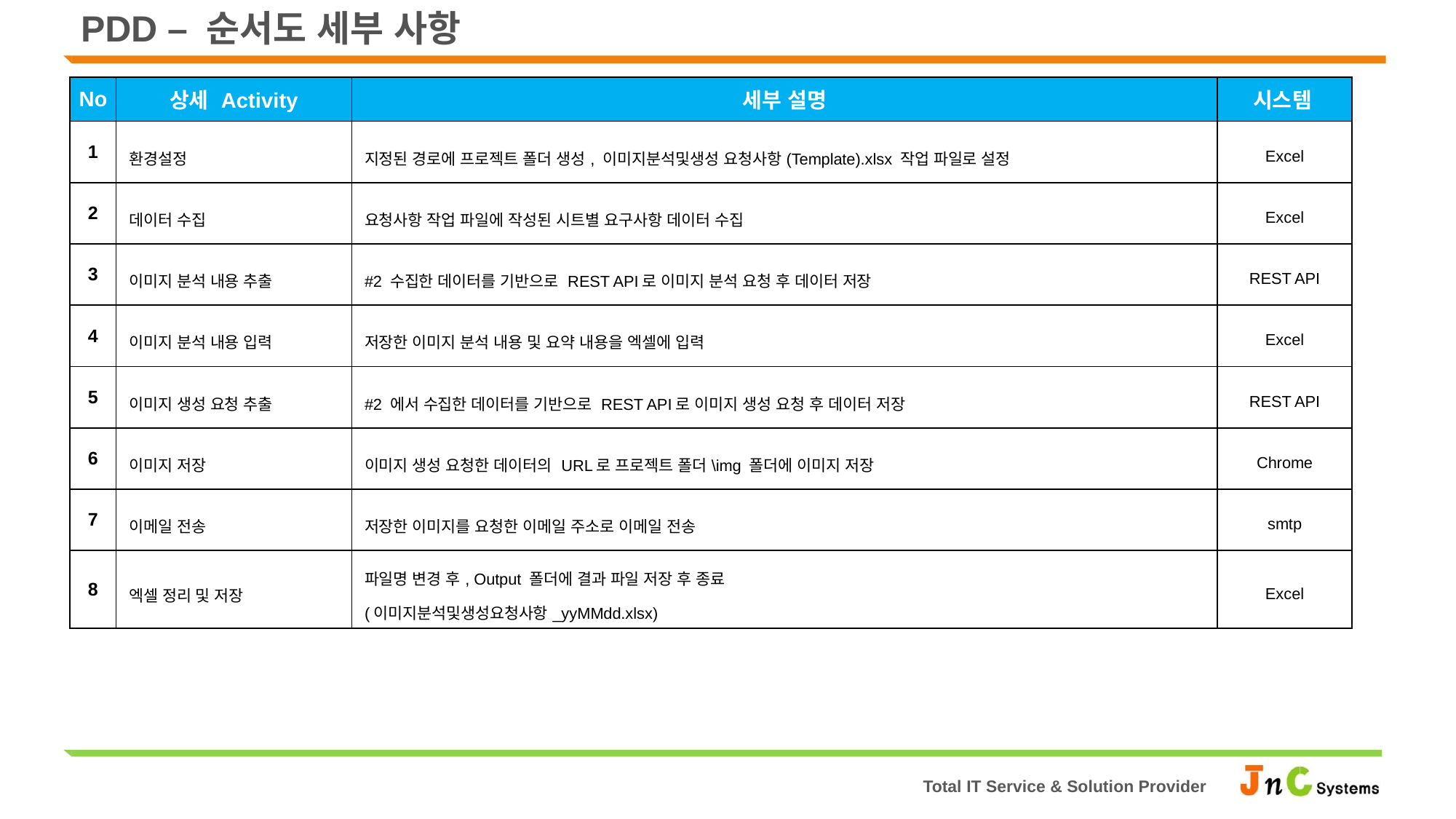

PDD – 순서도 세부 사항
| No | 상세 Activity | 세부 설명 | 시스템 |
| --- | --- | --- | --- |
| 1 | 환경설정 | 지정된 경로에 프로젝트 폴더 생성, 이미지분석및생성 요청사항(Template).xlsx 작업 파일로 설정 | Excel |
| 2 | 데이터 수집 | 요청사항 작업 파일에 작성된 시트별 요구사항 데이터 수집 | Excel |
| 3 | 이미지 분석 내용 추출 | #2 수집한 데이터를 기반으로 REST API로 이미지 분석 요청 후 데이터 저장 | REST API |
| 4 | 이미지 분석 내용 입력 | 저장한 이미지 분석 내용 및 요약 내용을 엑셀에 입력 | Excel |
| 5 | 이미지 생성 요청 추출 | #2 에서 수집한 데이터를 기반으로 REST API로 이미지 생성 요청 후 데이터 저장 | REST API |
| 6 | 이미지 저장 | 이미지 생성 요청한 데이터의 URL로 프로젝트 폴더\img 폴더에 이미지 저장 | Chrome |
| 7 | 이메일 전송 | 저장한 이미지를 요청한 이메일 주소로 이메일 전송 | smtp |
| 8 | 엑셀 정리 및 저장 | 파일명 변경 후, Output 폴더에 결과 파일 저장 후 종료 (이미지분석및생성요청사항\_yyMMdd.xlsx) | Excel |